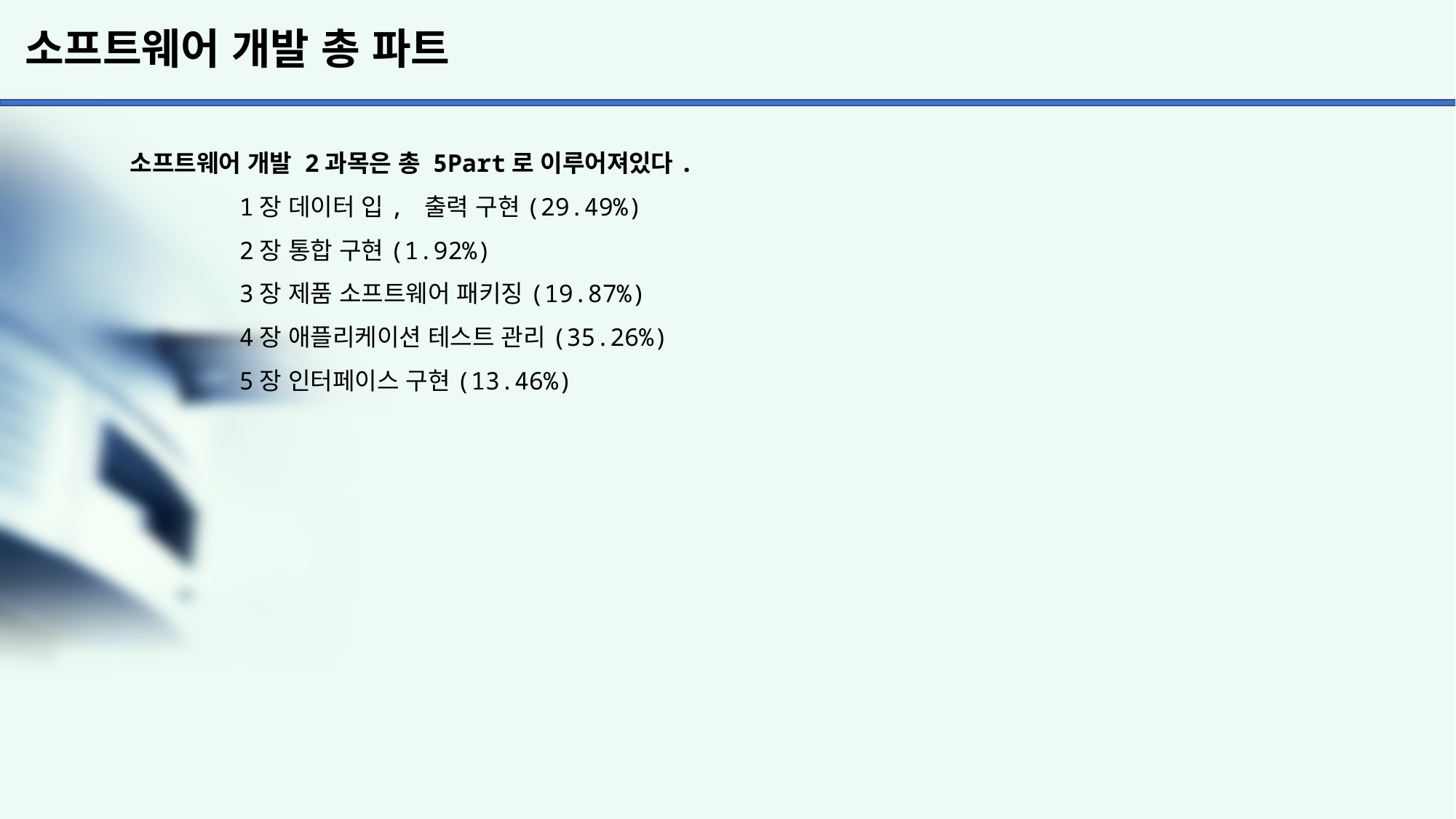

# 소프트웨어 개발 총 파트
소프트웨어 개발 2과목은 총 5Part로 이루어져있다.
	1장 데이터 입, 출력 구현(29.49%)
	2장 통합 구현(1.92%)
	3장 제품 소프트웨어 패키징(19.87%)
	4장 애플리케이션 테스트 관리(35.26%)
	5장 인터페이스 구현(13.46%)